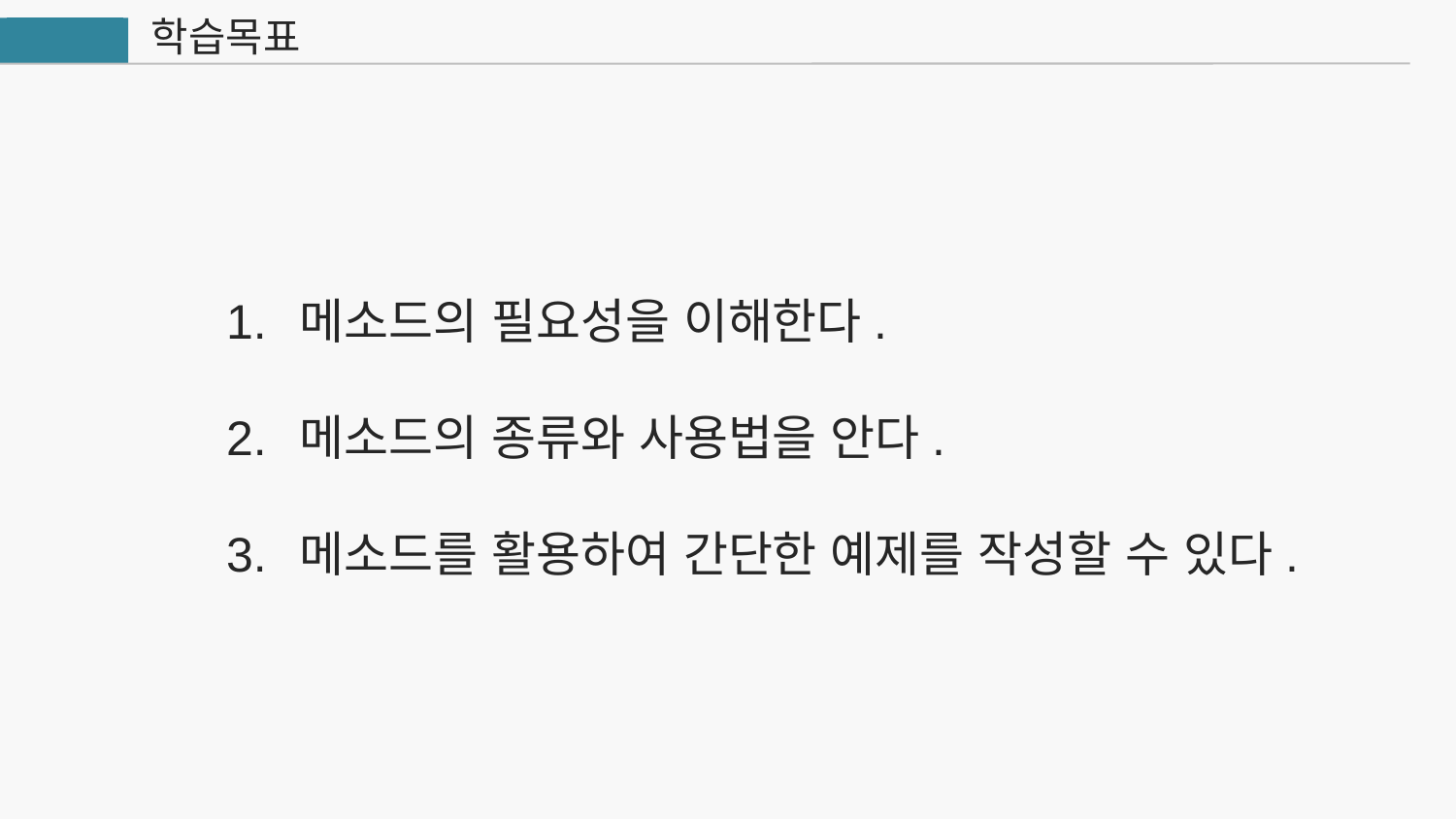

학습목표

자바
메소드의 필요성을 이해한다.

메소드의 종류와 사용법을 안다.

메소드를 활용하여 간단한 예제를 작성할 수 있다.